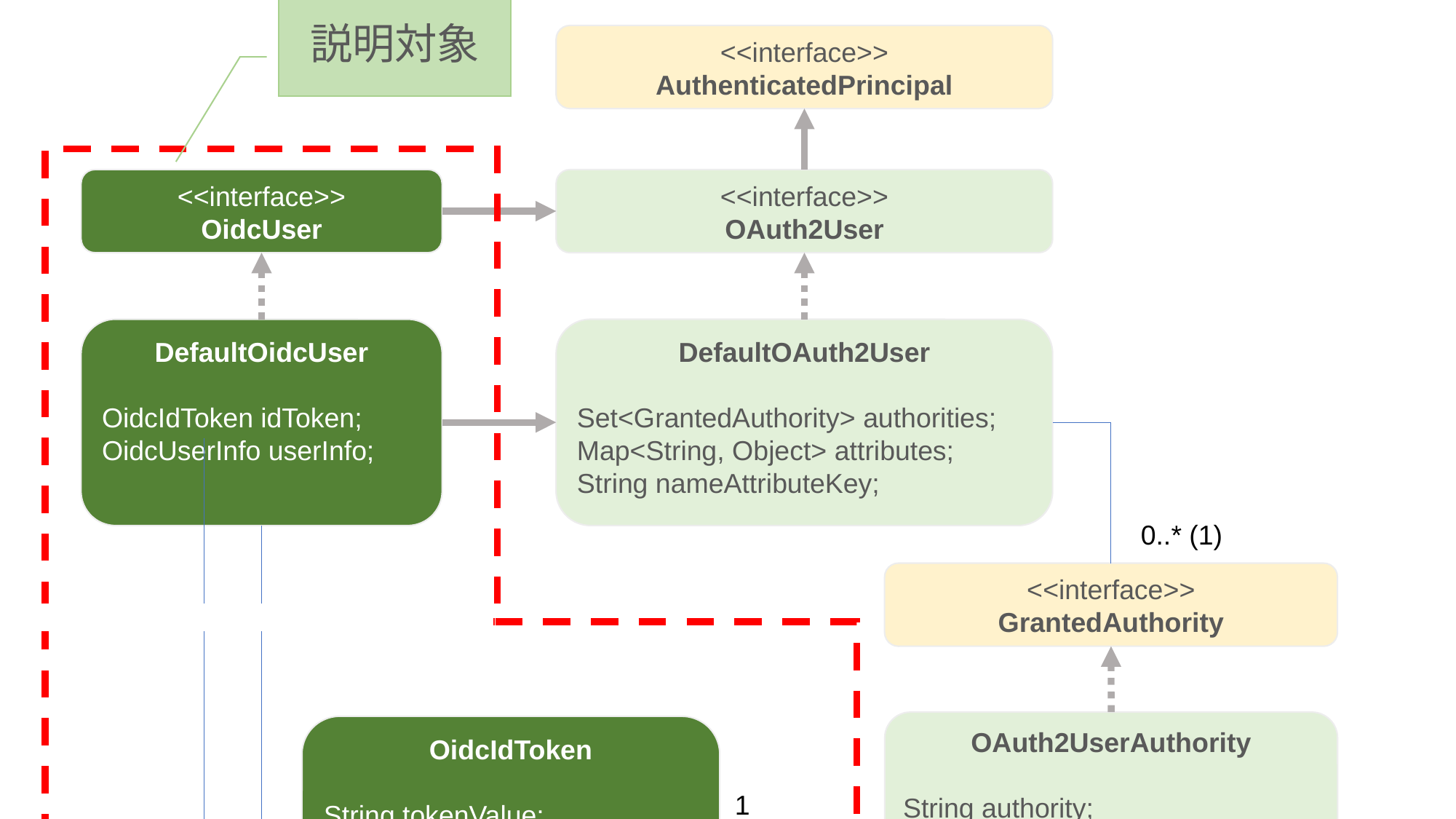

説明対象
<<interface>>
AuthenticatedPrincipal

<<interface>>
OidcUser
<<interface>>
OAuth2User
DefaultOidcUser

OidcIdToken idToken;
OidcUserInfo userInfo;
DefaultOAuth2User

Set<GrantedAuthority> authorities;
Map<String, Object> attributes;
String nameAttributeKey;
0..* (1)
<<interface>>
GrantedAuthority

OAuth2UserAuthority

String authority;
Map<String, Object> attributes;
OidcIdToken

String tokenValue;
Instant issuedAt;
Instant expiresAt;
Map<String, Object> claims;
1
1

OidcUserAuthority

OidcIdToken idToken;
OidcUserInfo userInfo;
OidcUserInfo

Map<String, Object> claims;
0..1
0..1